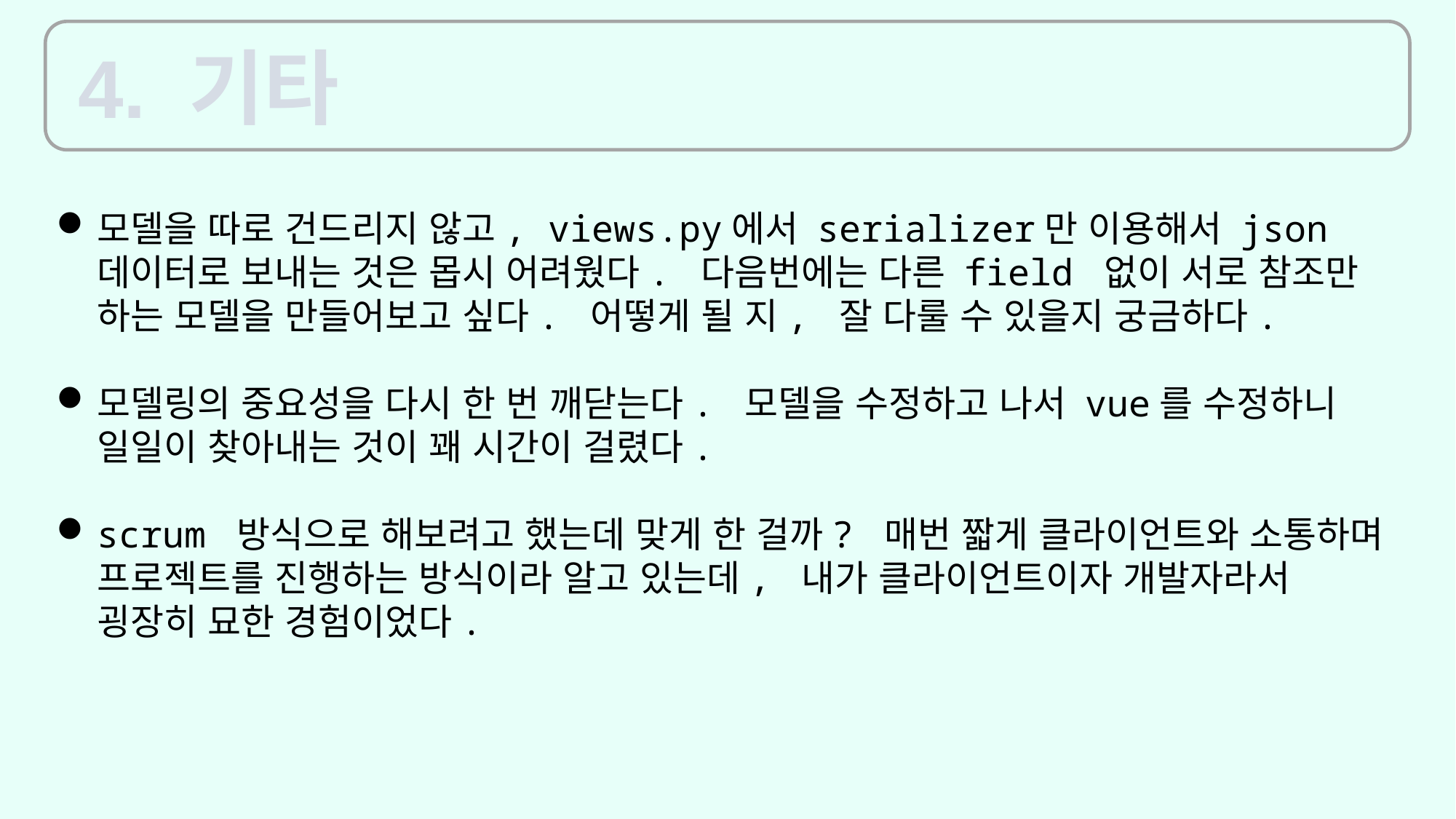

4. 기타
모델을 따로 건드리지 않고, views.py에서 serializer만 이용해서 json 데이터로 보내는 것은 몹시 어려웠다. 다음번에는 다른 field 없이 서로 참조만 하는 모델을 만들어보고 싶다. 어떻게 될 지, 잘 다룰 수 있을지 궁금하다.

모델링의 중요성을 다시 한 번 깨닫는다. 모델을 수정하고 나서 vue를 수정하니 일일이 찾아내는 것이 꽤 시간이 걸렸다.

scrum 방식으로 해보려고 했는데 맞게 한 걸까? 매번 짧게 클라이언트와 소통하며 프로젝트를 진행하는 방식이라 알고 있는데, 내가 클라이언트이자 개발자라서 굉장히 묘한 경험이었다.